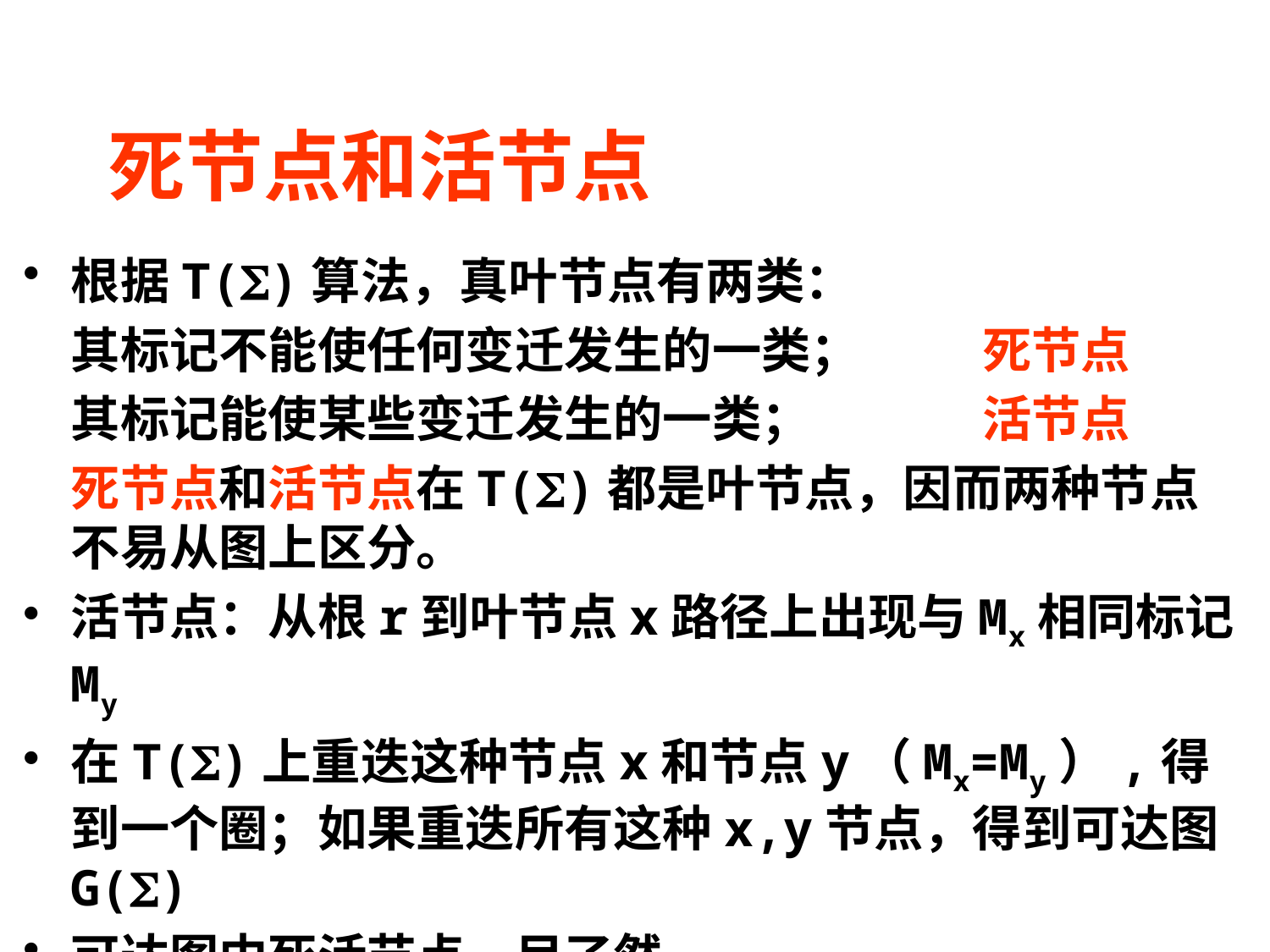

# 死节点和活节点
根据T(Σ)算法，真叶节点有两类：
	其标记不能使任何变迁发生的一类； 	  死节点
	其标记能使某些变迁发生的一类；   	  活节点
	死节点和活节点在T(Σ)都是叶节点，因而两种节点不易从图上区分。
活节点：从根r到叶节点x路径上出现与Mx相同标记My
在T(Σ)上重迭这种节点x和节点y（Mx=My）,得到一个圈；如果重迭所有这种x,y节点，得到可达图G(Σ)
可达图中死活节点一目了然